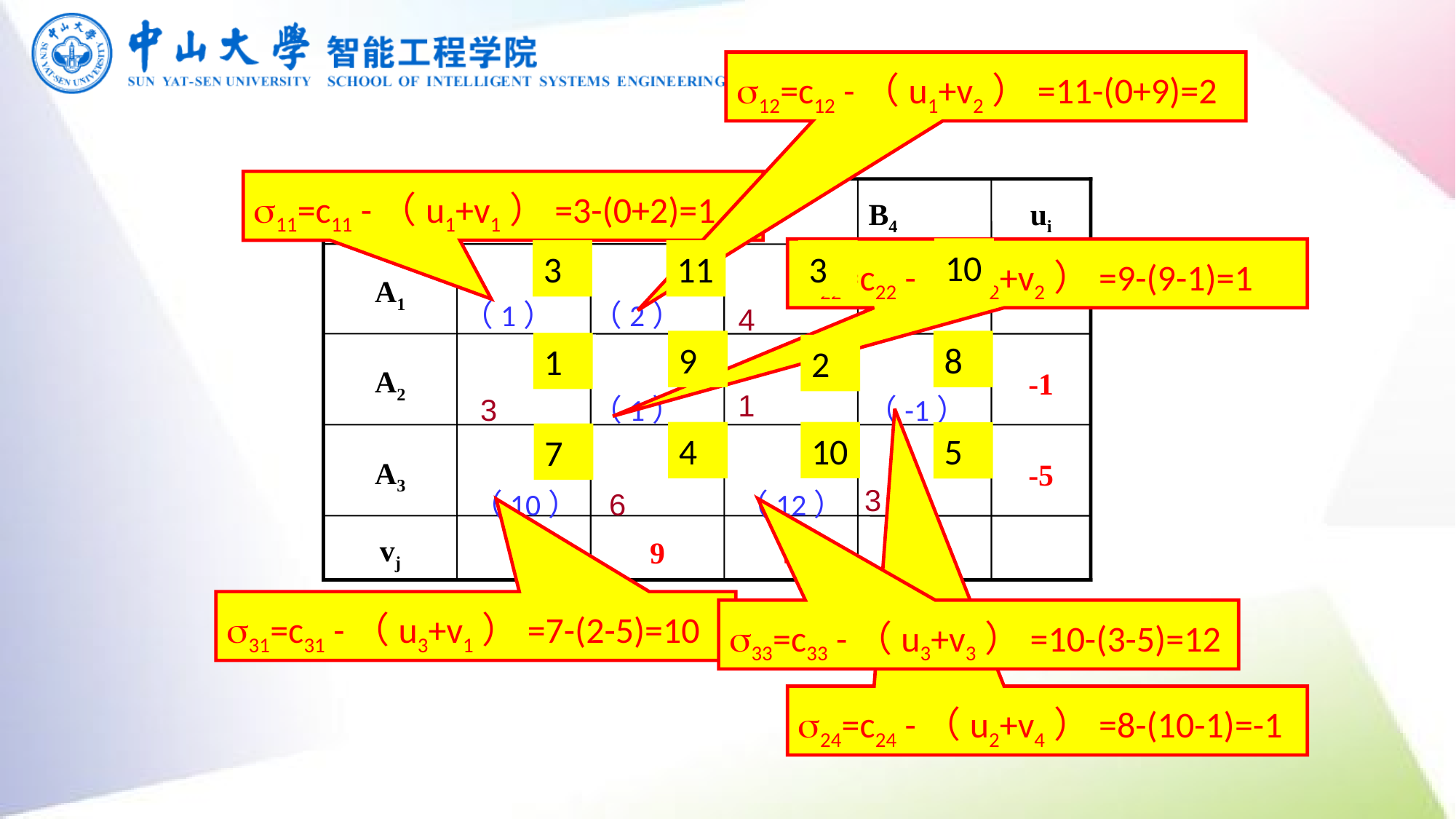

σ12=c12 -（u1+v2）=11-(0+9)=2
σ11=c11 -（u1+v1）=3-(0+2)=1

B1

B2

B3

B4

ui

A1

0
A2

-1
A3

-5
vj

9
3
10

10
σ22=c22 -（u2+v2）=9-(9-1)=1
3
11
3
（1）
（2）
4
3
9
8
1
2
（1）
（-1）
1
3
10
4
5
7
（10）
（12）
3
6
2
σ31=c31 -（u3+v1）=7-(2-5)=10
注意：非基变量的检验数σi j=ci j -（ui+vj）
σ33=c33 -（u3+v3）=10-(3-5)=12
σ24=c24 -（u2+v4）=8-(10-1)=-1